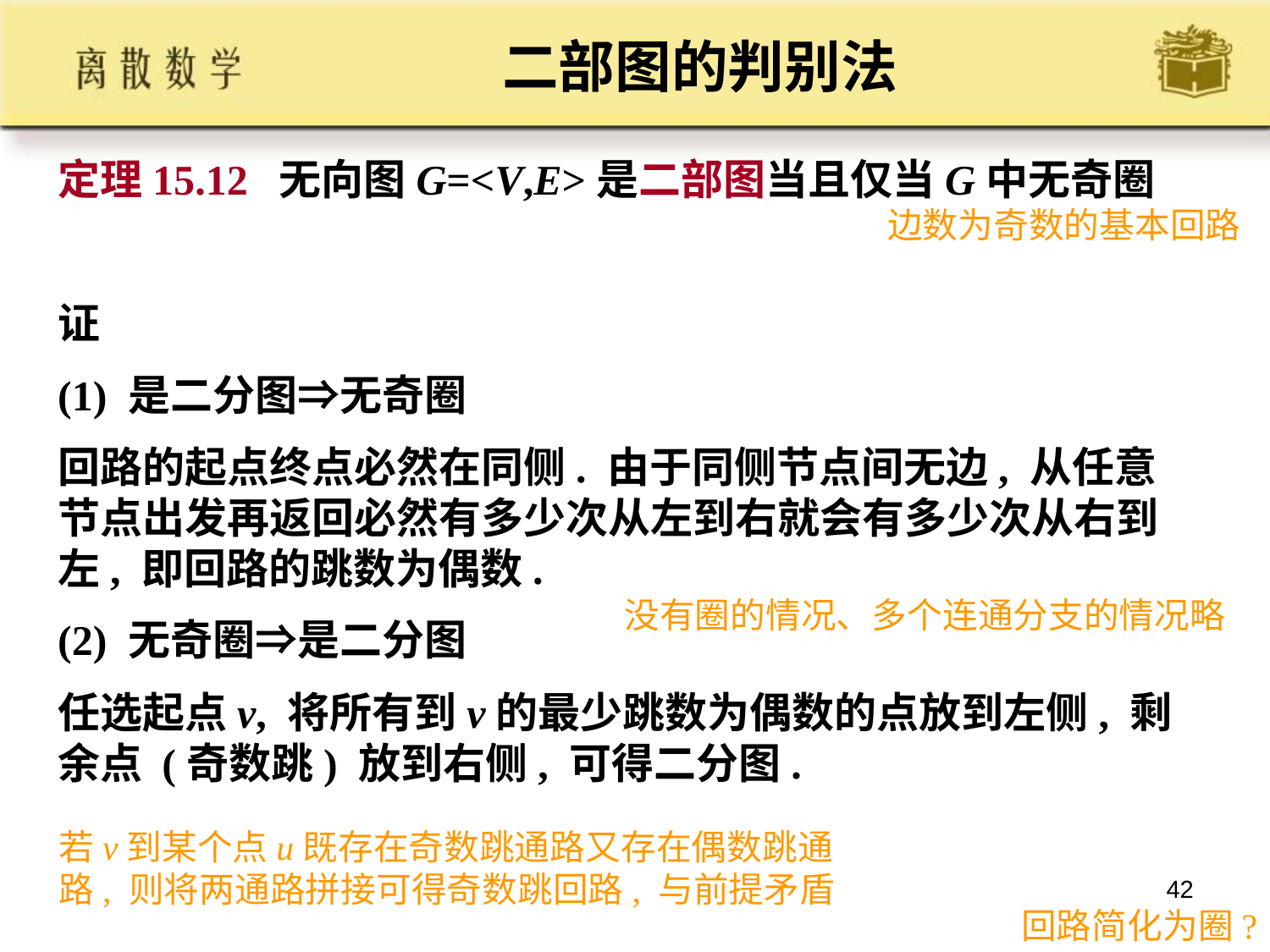

# 二部图的判别法
定理15.12  无向图G=<V,E>是二部图当且仅当G中无奇圈

证
(1) 是二分图⇒无奇圈
回路的起点终点必然在同侧. 由于同侧节点间无边, 从任意节点出发再返回必然有多少次从左到右就会有多少次从右到左, 即回路的跳数为偶数.
(2) 无奇圈⇒是二分图
任选起点v, 将所有到v的最少跳数为偶数的点放到左侧, 剩余点 (奇数跳) 放到右侧, 可得二分图.
边数为奇数的基本回路
没有圈的情况、多个连通分支的情况略
若v到某个点u既存在奇数跳通路又存在偶数跳通路, 则将两通路拼接可得奇数跳回路, 与前提矛盾
42
回路简化为圈?